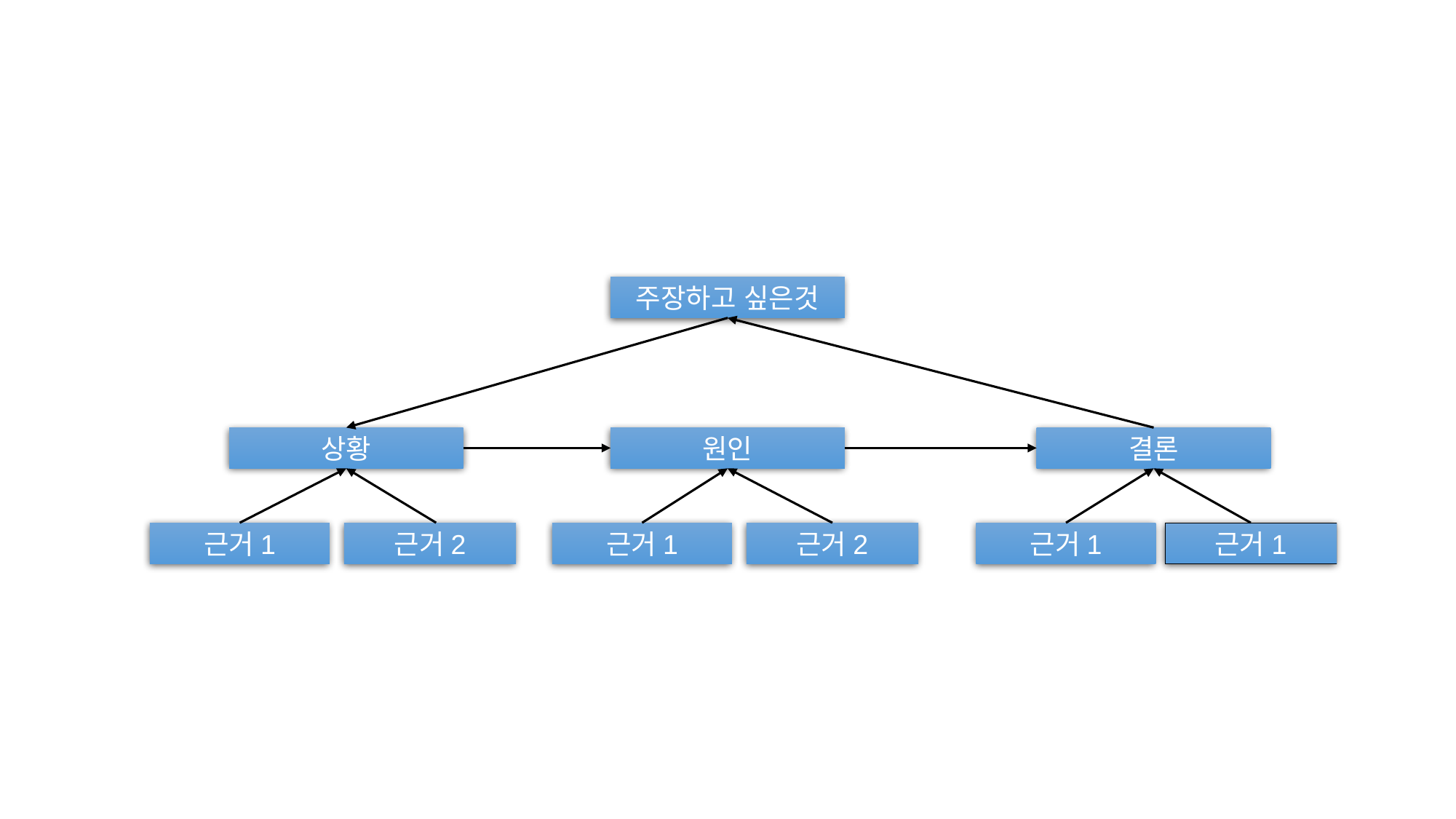

주장하고 싶은것
상황
원인
결론
근거1
근거1
근거1
근거2
근거2
근거1